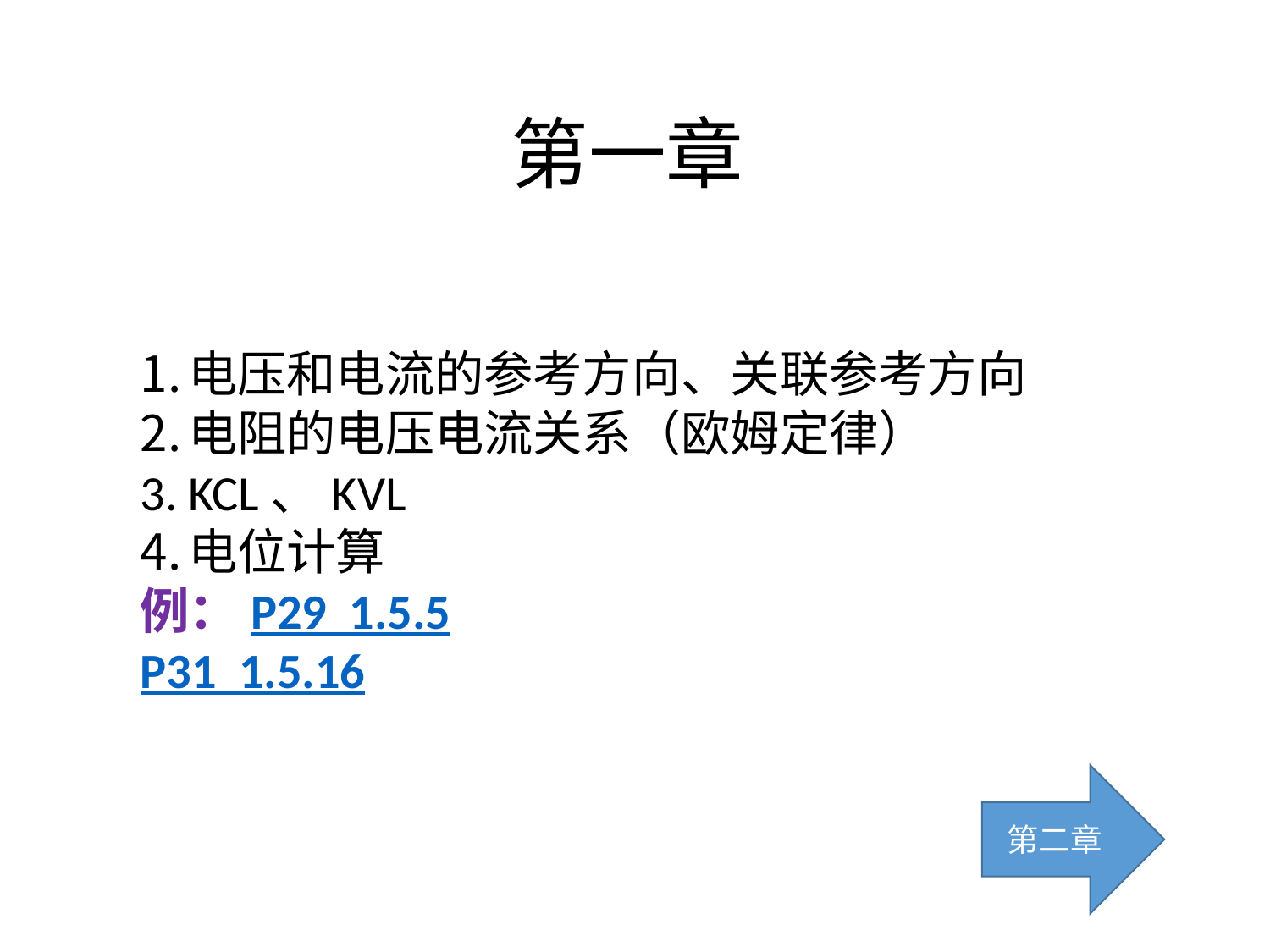

# 第一章
电压和电流的参考方向、关联参考方向
电阻的电压电流关系（欧姆定律）
KCL、KVL
电位计算
例：P29  1.5.5
P31  1.5.16
第二章